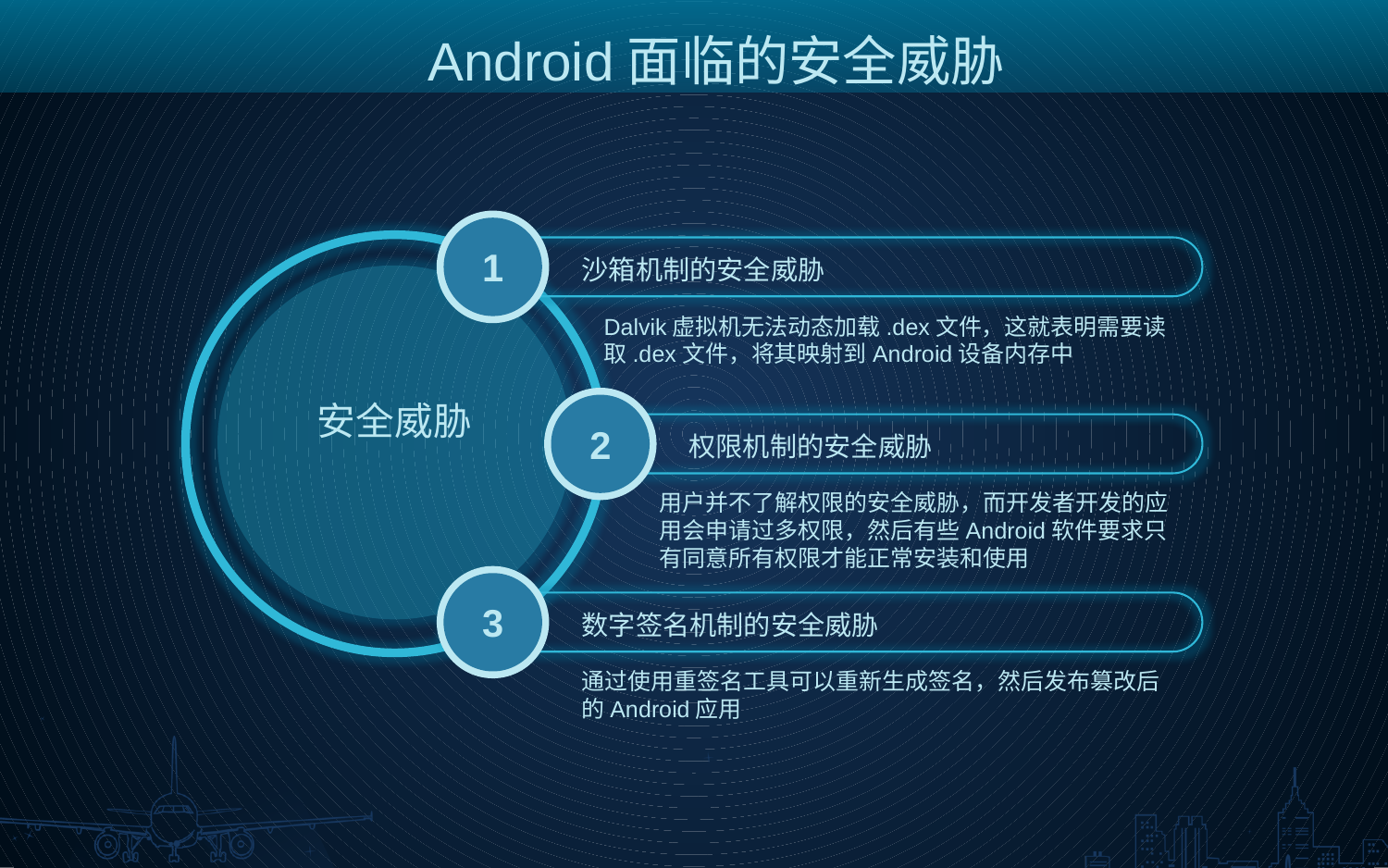

Android面临的安全威胁

1

安全威胁

沙箱机制的安全威胁
Dalvik虚拟机无法动态加载.dex文件，这就表明需要读取.dex文件，将其映射到Android设备内存中

2

权限机制的安全威胁
用户并不了解权限的安全威胁，而开发者开发的应用会申请过多权限，然后有些Android软件要求只有同意所有权限才能正常安装和使用

3

数字签名机制的安全威胁
通过使用重签名工具可以重新生成签名，然后发布篡改后的Android应用